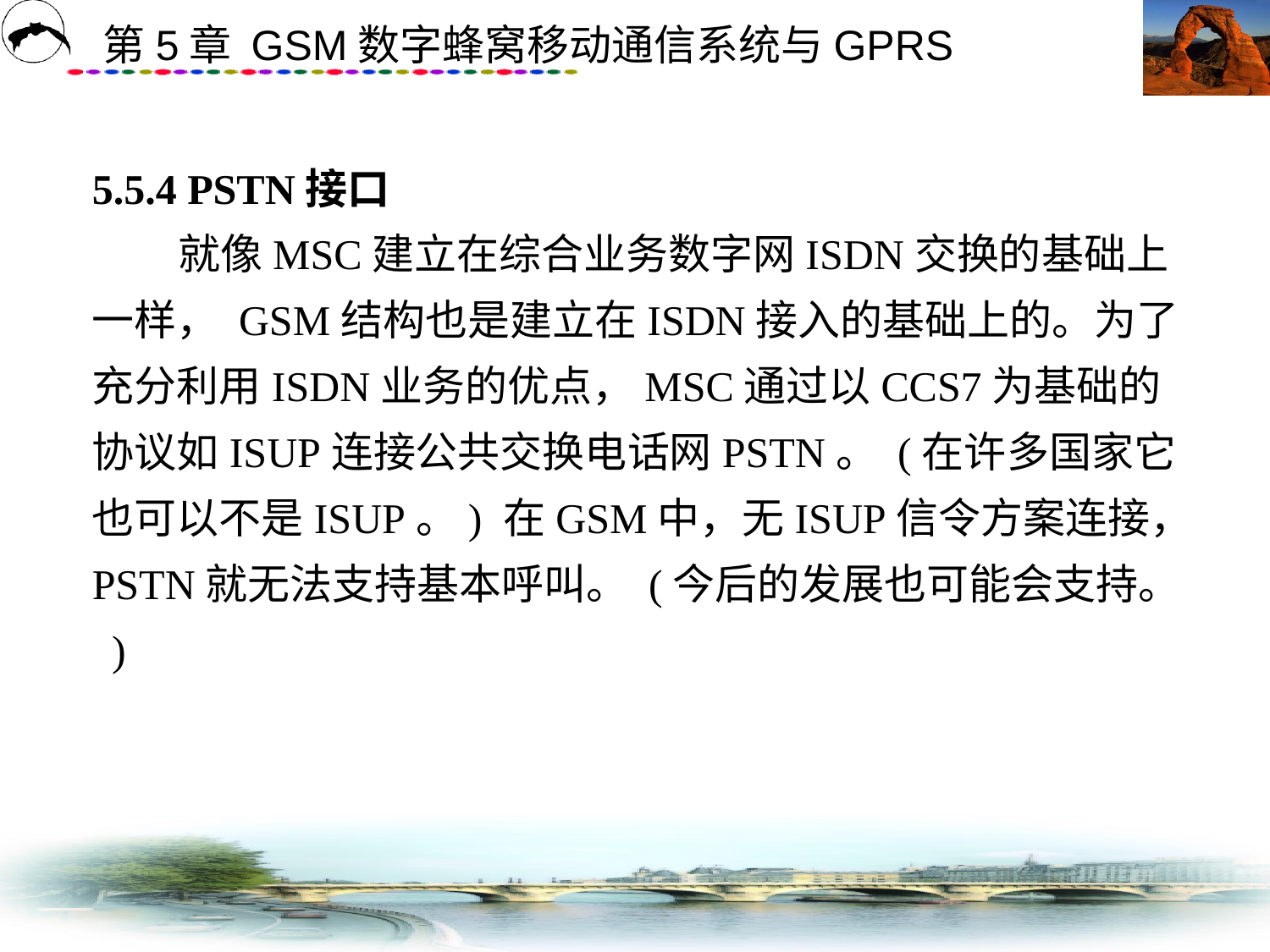

# 5.5.4 PSTN接口 就像MSC建立在综合业务数字网ISDN交换的基础上一样， GSM结构也是建立在ISDN接入的基础上的。为了充分利用ISDN业务的优点，MSC通过以CCS7为基础的协议如ISUP连接公共交换电话网PSTN。 (在许多国家它也可以不是ISUP。) 在GSM中，无ISUP信令方案连接，PSTN就无法支持基本呼叫。 (今后的发展也可能会支持。 )